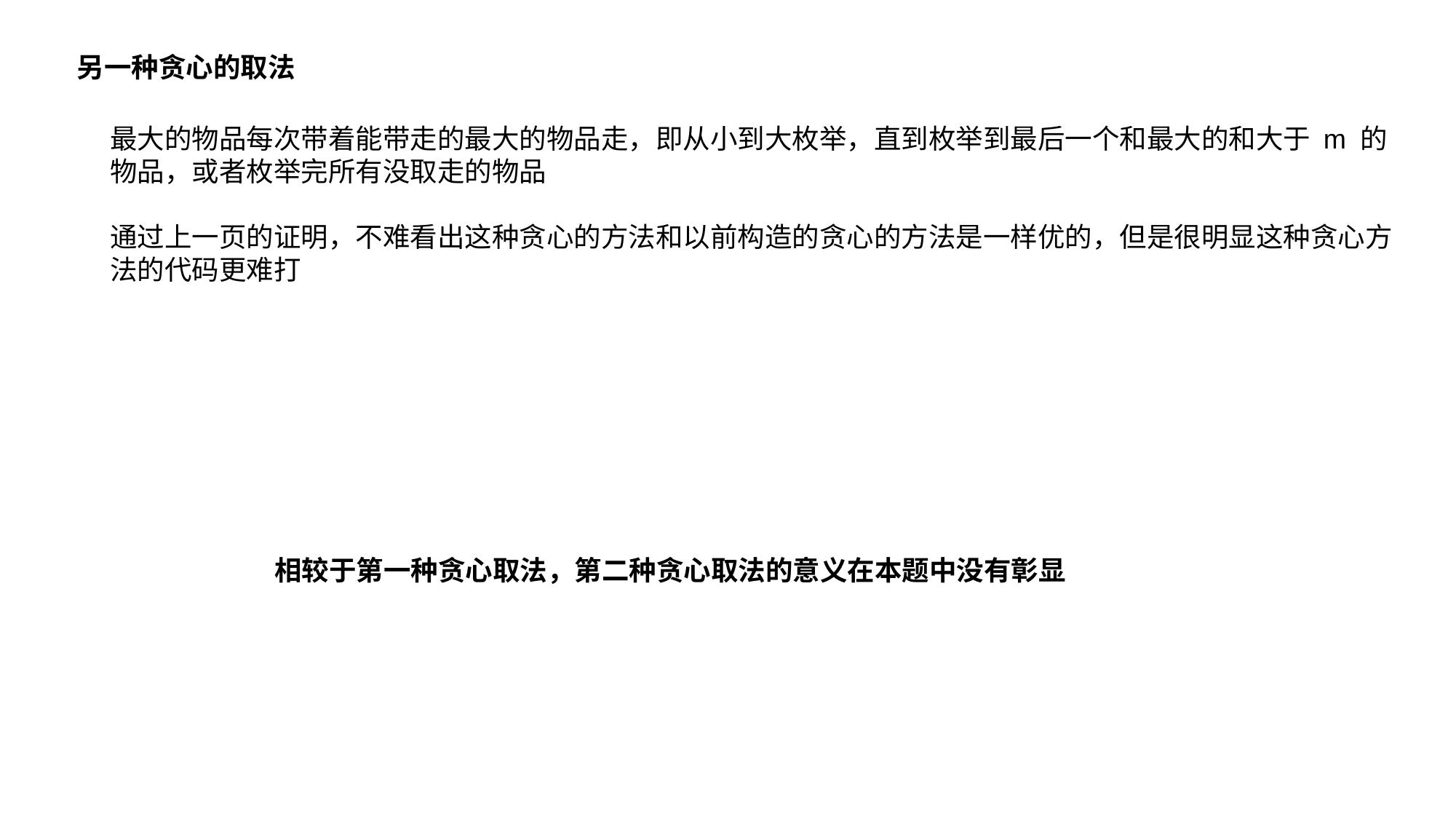

另一种贪心的取法
最大的物品每次带着能带走的最大的物品走，即从小到大枚举，直到枚举到最后一个和最大的和大于 m 的物品，或者枚举完所有没取走的物品

通过上一页的证明，不难看出这种贪心的方法和以前构造的贪心的方法是一样优的，但是很明显这种贪心方法的代码更难打
相较于第一种贪心取法，第二种贪心取法的意义在本题中没有彰显